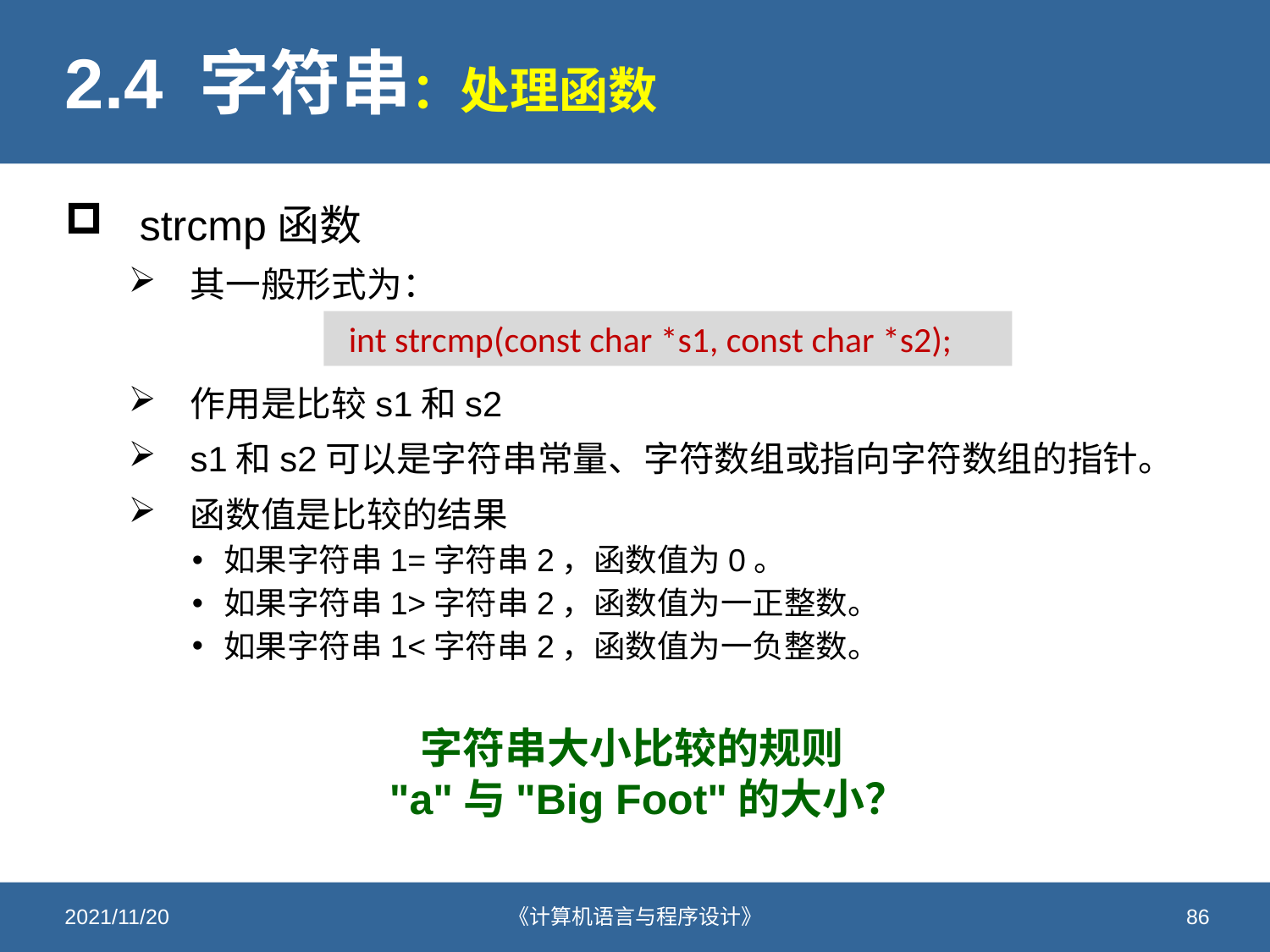

# 2.4 字符串：处理函数
strcmp函数
其一般形式为：

作用是比较s1和s2
s1和s2可以是字符串常量、字符数组或指向字符数组的指针。
函数值是比较的结果
如果字符串1=字符串2，函数值为0。
如果字符串1>字符串2，函数值为一正整数。
如果字符串1<字符串2，函数值为一负整数。

int strcmp(const char *s1, const char *s2);
字符串大小比较的规则
  "a"与"Big Foot"的大小？
2021/11/20
《计算机语言与程序设计》
86